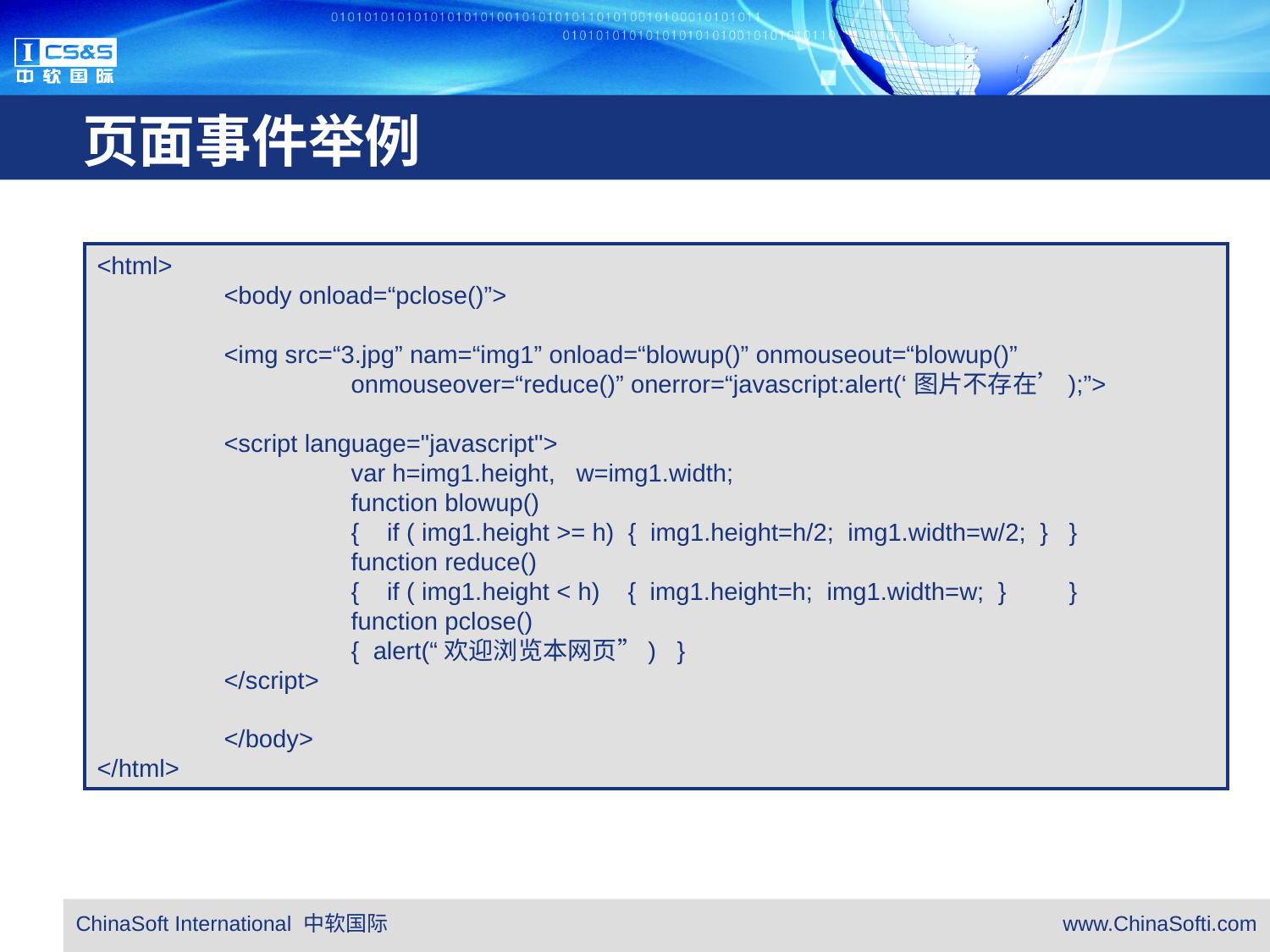

# 页面事件举例
<html>
	<body onload=“pclose()”>

	<img src=“3.jpg” nam=“img1” onload=“blowup()” onmouseout=“blowup()”   			onmouseover=“reduce()” onerror=“javascript:alert(‘图片不存在’);”>

	<script language="javascript">
		var h=img1.height,   w=img1.width;
		function blowup()
		{    if ( img1.height >= h)  {  img1.height=h/2;  img1.width=w/2;  }   }
		function reduce()
		{    if ( img1.height < h)    {  img1.height=h;  img1.width=w;  }         }
		function pclose()
		{  alert(“欢迎浏览本网页”)   }
	</script>

	</body>
</html>